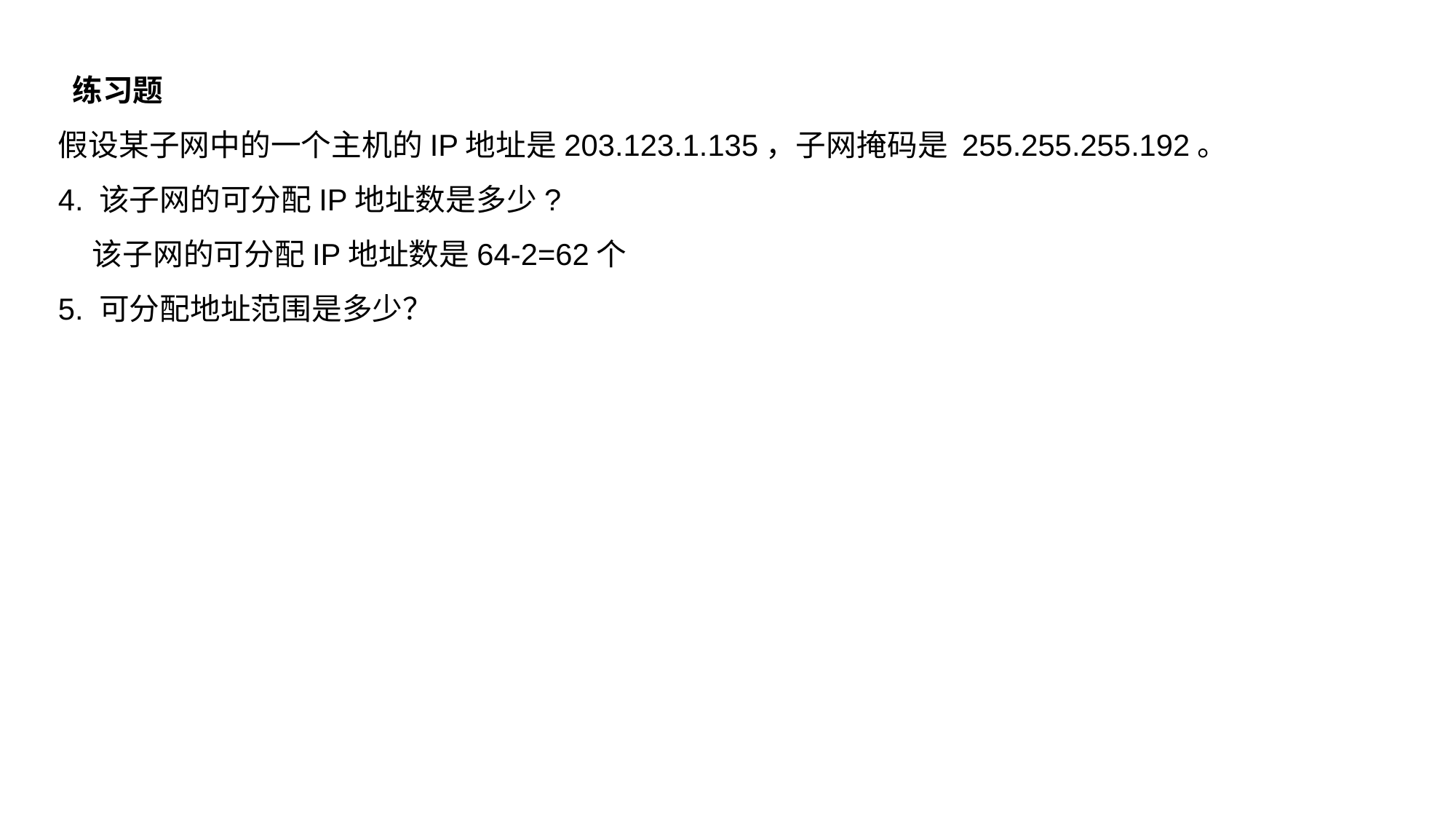

练习题
假设某子网中的一个主机的IP地址是203.123.1.135，子网掩码是 255.255.255.192。
4. 该子网的可分配IP地址数是多少?
    该子网的可分配IP地址数是64-2=62个
5. 可分配地址范围是多少？